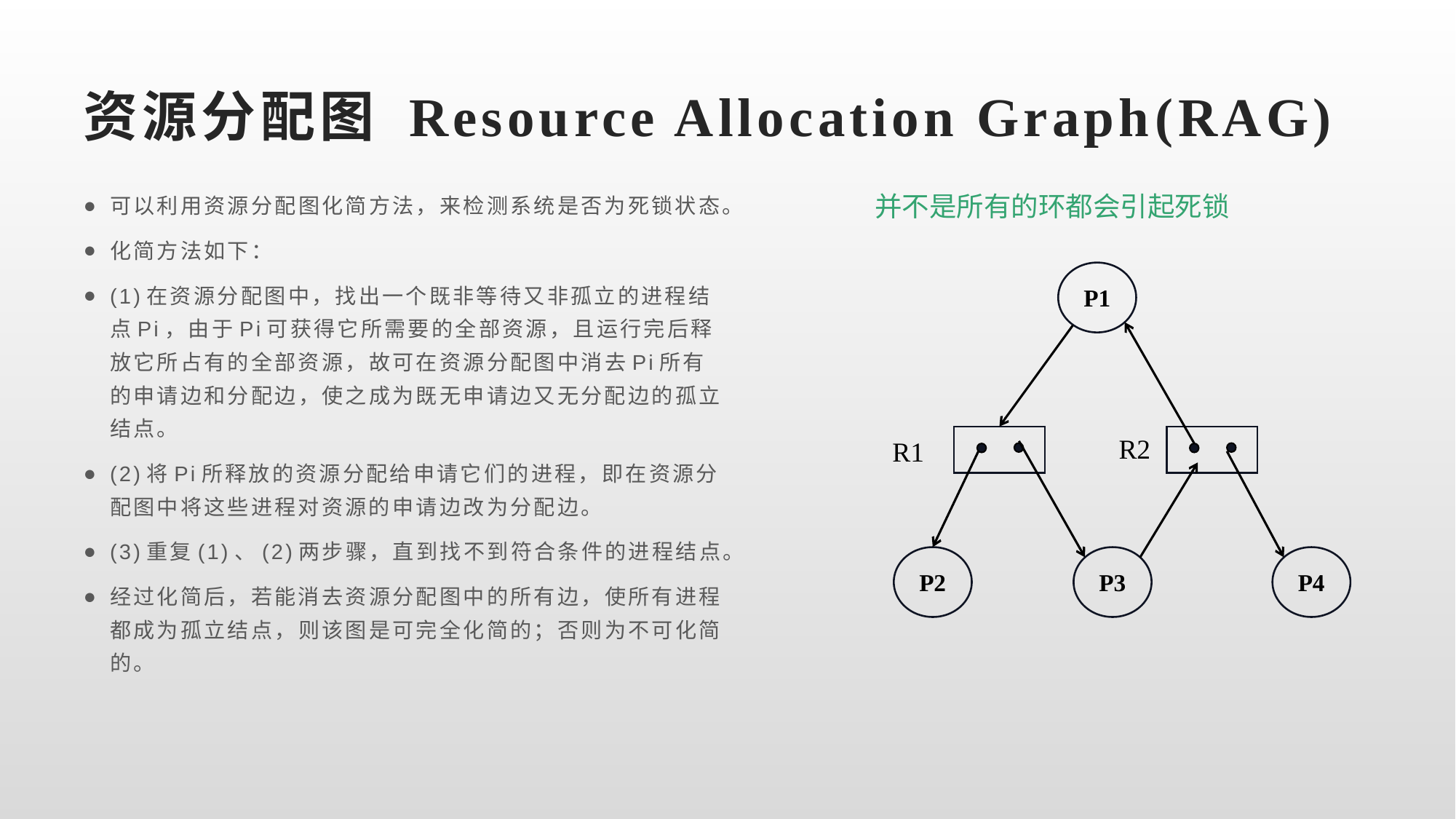

# 资源分配图 Resource Allocation Graph(RAG)
可以利用资源分配图化简方法，来检测系统是否为死锁状态。
化简方法如下：
(1)在资源分配图中，找出一个既非等待又非孤立的进程结点Pi，由于Pi可获得它所需要的全部资源，且运行完后释放它所占有的全部资源，故可在资源分配图中消去Pi所有的申请边和分配边，使之成为既无申请边又无分配边的孤立结点。
(2)将Pi所释放的资源分配给申请它们的进程，即在资源分配图中将这些进程对资源的申请边改为分配边。
(3)重复(1)、(2)两步骤，直到找不到符合条件的进程结点。
经过化简后，若能消去资源分配图中的所有边，使所有进程都成为孤立结点，则该图是可完全化简的；否则为不可化简的。
并不是所有的环都会引起死锁
P1
R2

R1
P2
P3
P4